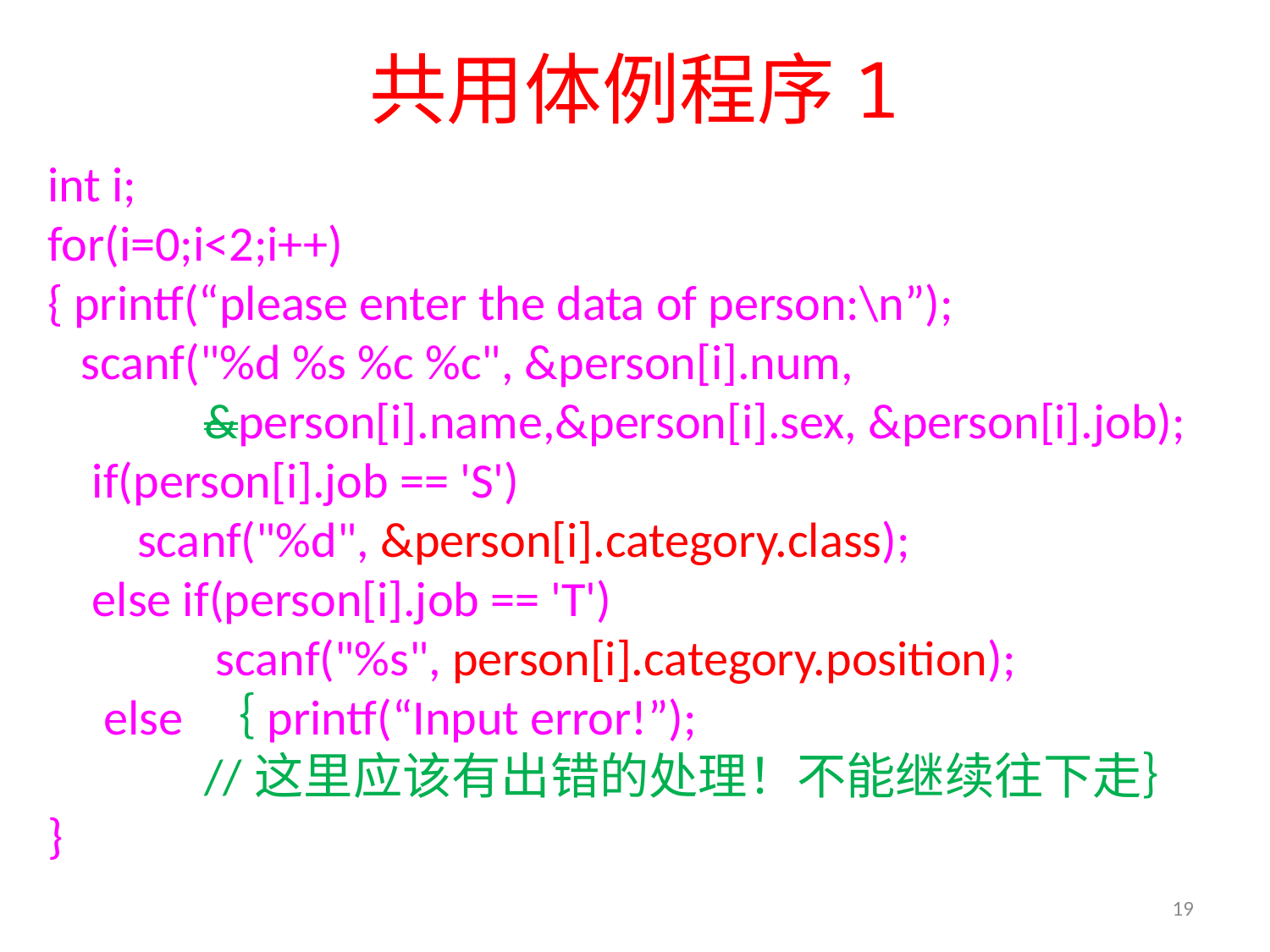

# 共用体例程序1
int i;
for(i=0;i<2;i++)
{ printf(“please enter the data of person:\n”);
   scanf("%d %s %c %c", &person[i].num,
              &person[i].name,&person[i].sex, &person[i].job);
    if(person[i].job == 'S')
        scanf("%d", &person[i].category.class);
    else if(person[i].job == 'T')
               scanf("%s", person[i].category.position);
     else ｛printf(“Input error!”);
              //这里应该有出错的处理！不能继续往下走｝
}
19